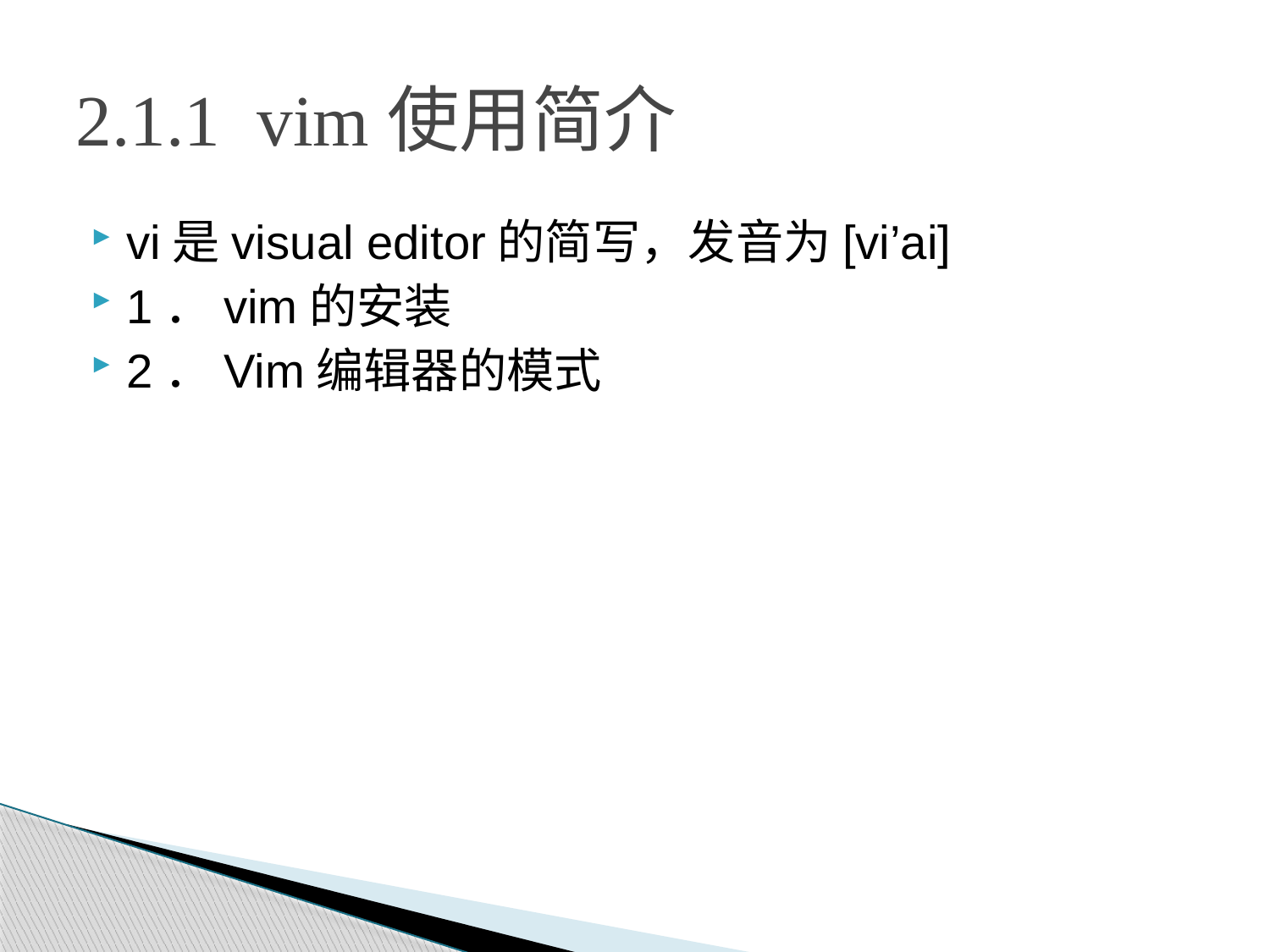

# 2.1.1  vim使用简介
vi是visual editor的简写，发音为[vi’ai]
1．vim的安装
2．Vim编辑器的模式